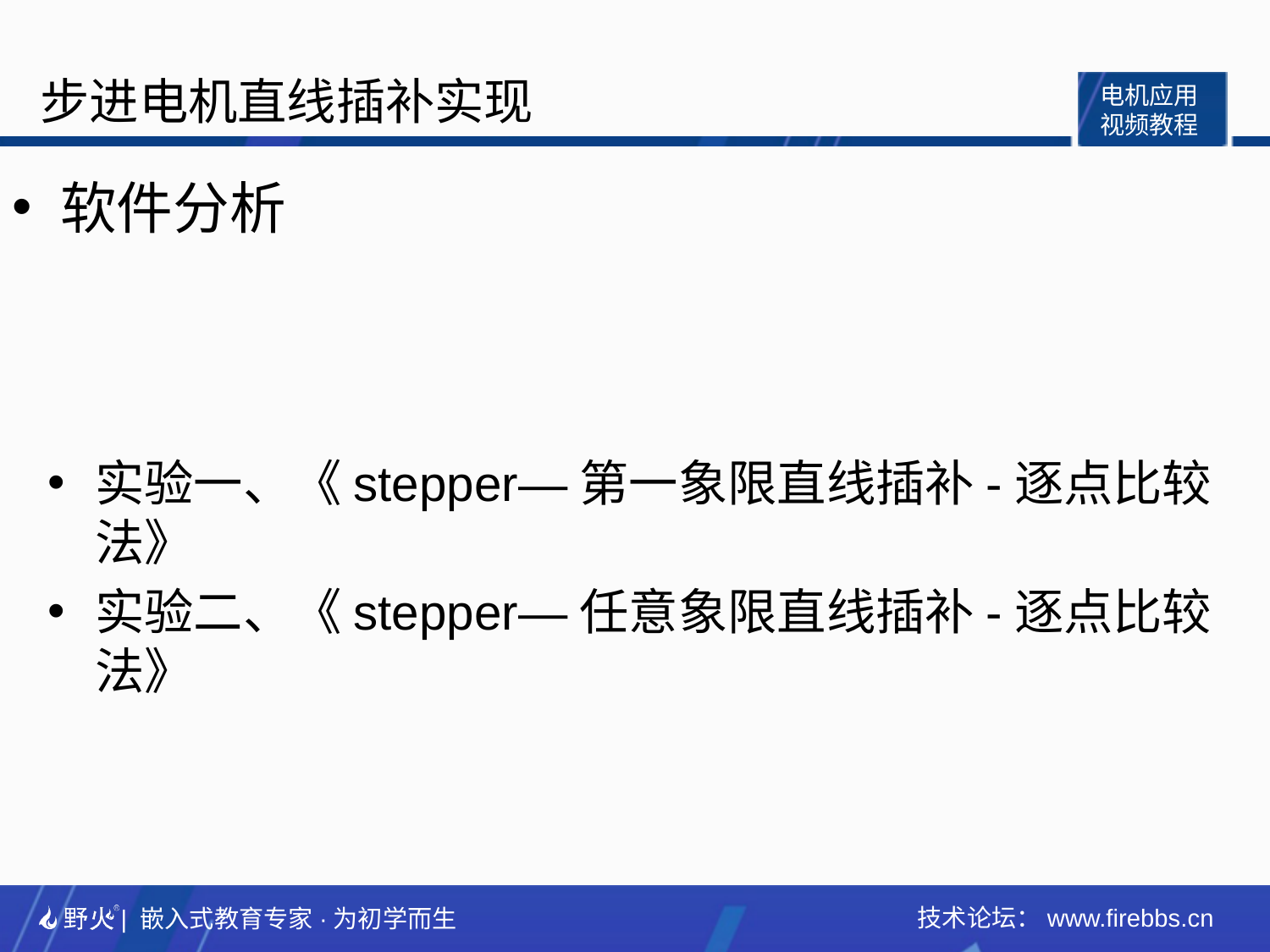

软件分析

实验一、《stepper—第一象限直线插补-逐点比较法》
实验二、《stepper—任意象限直线插补-逐点比较法》